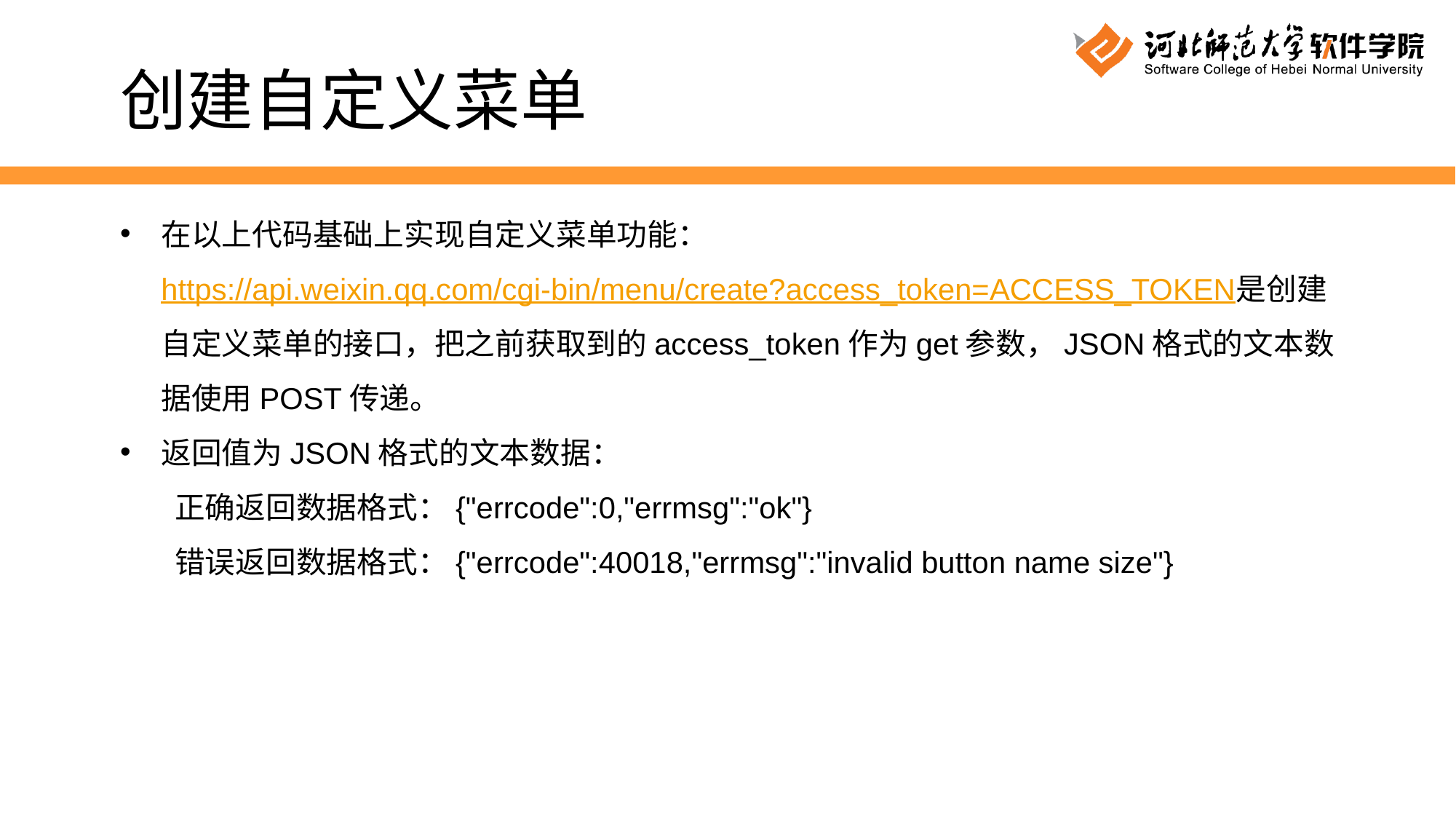

创建自定义菜单
在以上代码基础上实现自定义菜单功能： https://api.weixin.qq.com/cgi-bin/menu/create?access_token=ACCESS_TOKEN是创建自定义菜单的接口，把之前获取到的access_token作为get参数，JSON格式的文本数据使用POST传递。
返回值为JSON格式的文本数据：
正确返回数据格式：{"errcode":0,"errmsg":"ok"}
错误返回数据格式：{"errcode":40018,"errmsg":"invalid button name size"}